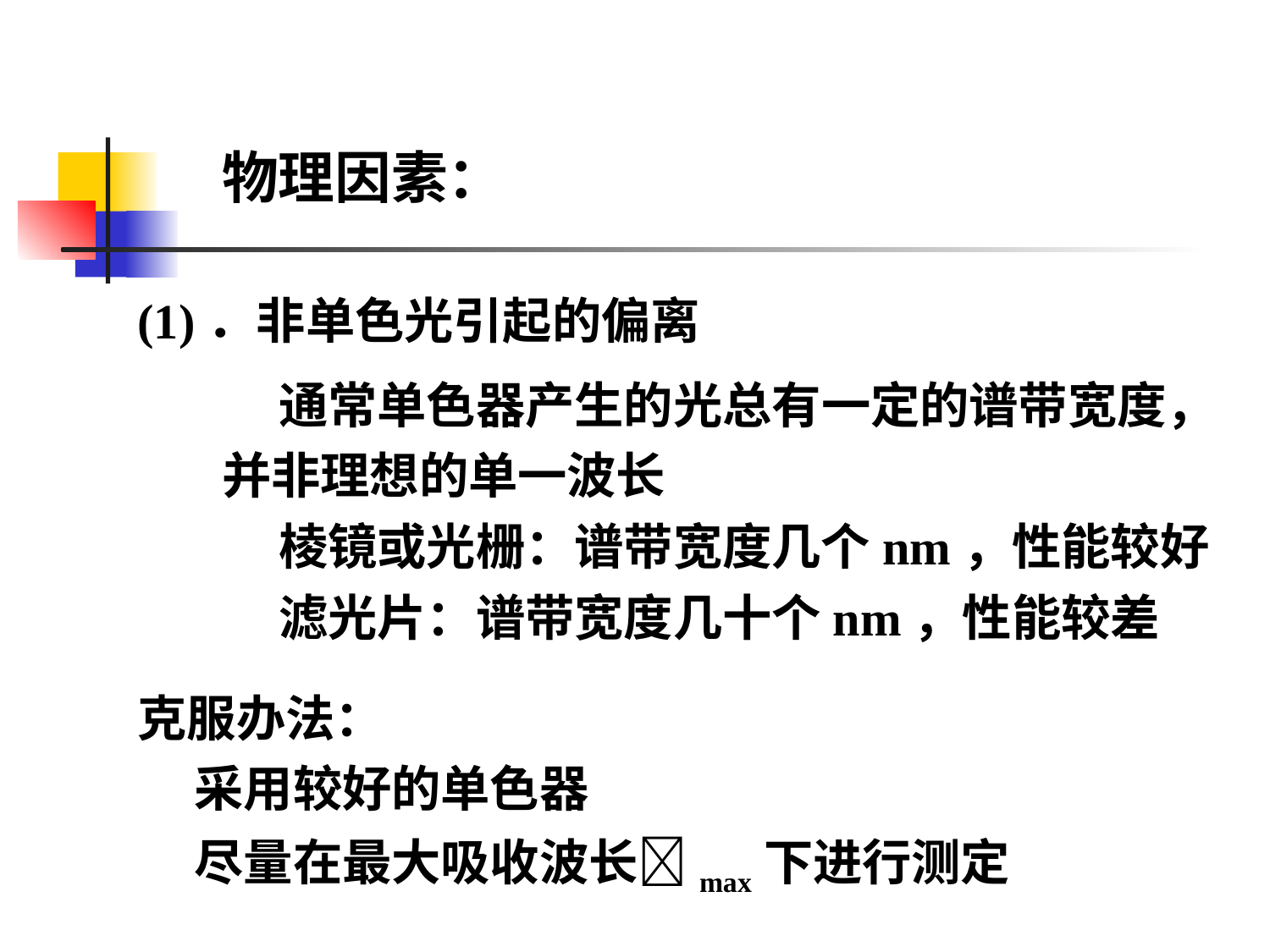

物理因素：
(1)．非单色光引起的偏离
    通常单色器产生的光总有一定的谱带宽度，并非理想的单一波长
    棱镜或光栅：谱带宽度几个nm，性能较好
    滤光片：谱带宽度几十个nm，性能较差
克服办法：
    采用较好的单色器
    尽量在最大吸收波长λmax下进行测定